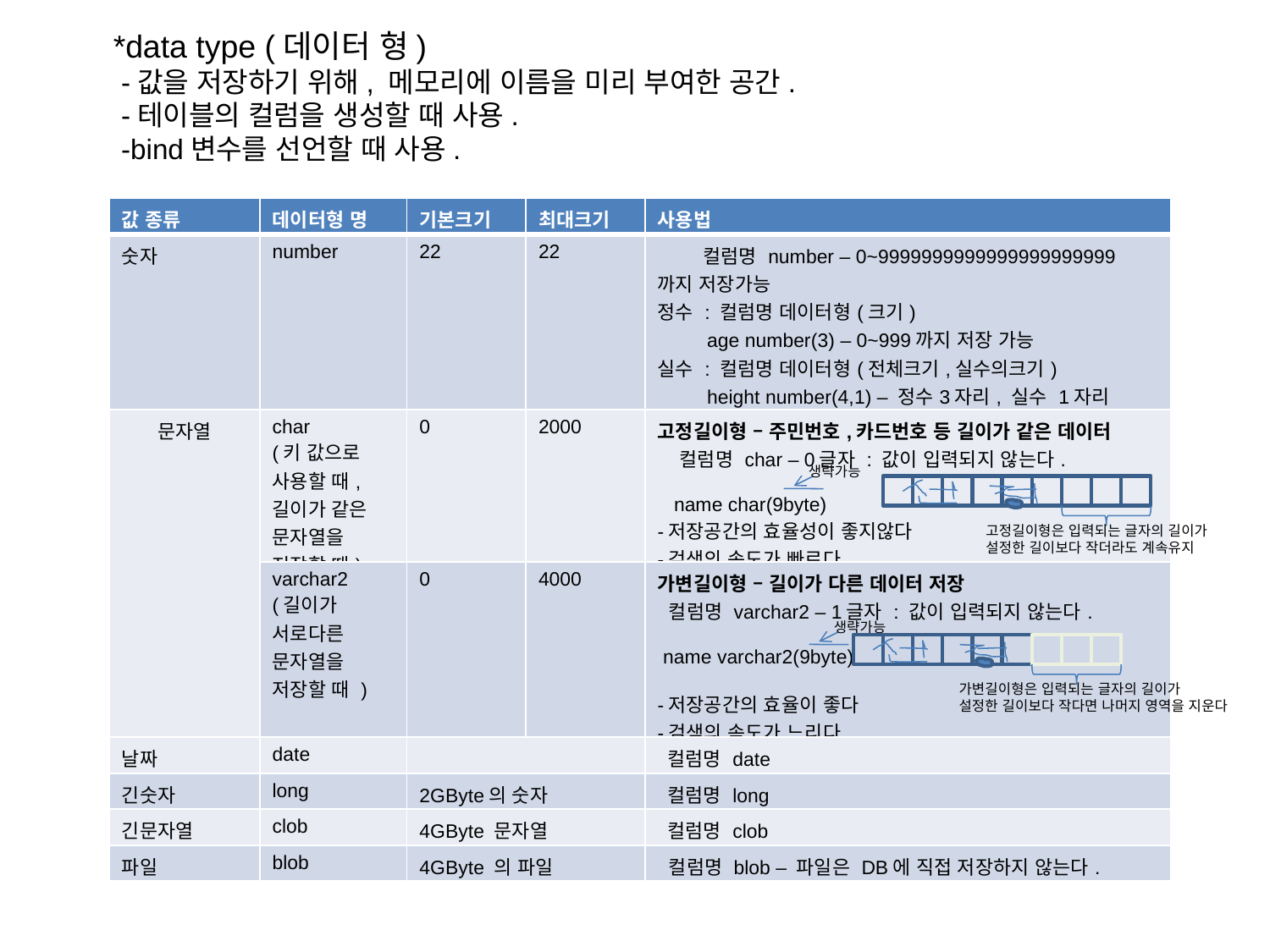

*data type (데이터 형)
 -값을 저장하기 위해, 메모리에 이름을 미리 부여한 공간.
 -테이블의 컬럼을 생성할 때 사용.
 -bind변수를 선언할 때 사용.
| 값 종류 | 데이터형 명 | 기본크기 | 최대크기 | 사용법 |
| --- | --- | --- | --- | --- |
| 숫자 | number | 22 | 22 | 컬럼명 number – 0~9999999999999999999999 까지 저장가능 정수 : 컬럼명 데이터형(크기) age number(3) – 0~999까지 저장 가능 실수 : 컬럼명 데이터형(전체크기,실수의크기) height number(4,1) – 정수3자리, 실수 1자리 정수자리가 초과하면 error 발생 |
| 문자열 | char (키 값으로 사용할 때, 길이가 같은 문자열을 저장할 때) | 0 | 2000 | 고정길이형 – 주민번호,카드번호 등 길이가 같은 데이터 컬럼명 char – 0글자 : 값이 입력되지 않는다. name char(9byte) -저장공간의 효율성이 좋지않다 -검색의 속도가 빠르다. |
|  | varchar2 (길이가 서로다른 문자열을 저장할 때 ) | 0 | 4000 | 가변길이형 – 길이가 다른 데이터 저장 컬럼명 varchar2 – 1글자 : 값이 입력되지 않는다. name varchar2(9byte) -저장공간의 효율이 좋다 -검색의 속도가 느리다 |
| 날짜 | date |  |  | 컬럼명 date |
| 긴숫자 | long | 2GByte의 숫자 |  | 컬럼명 long |
| 긴문자열 | clob | 4GByte 문자열 |  | 컬럼명 clob |
| 파일 | blob | 4GByte 의 파일 |  | 컬럼명 blob – 파일은 DB에 직접 저장하지 않는다. |
생략가능

고정길이형은 입력되는 글자의 길이가
설정한 길이보다 작더라도 계속유지
생략가능

가변길이형은 입력되는 글자의 길이가
설정한 길이보다 작다면 나머지 영역을 지운다